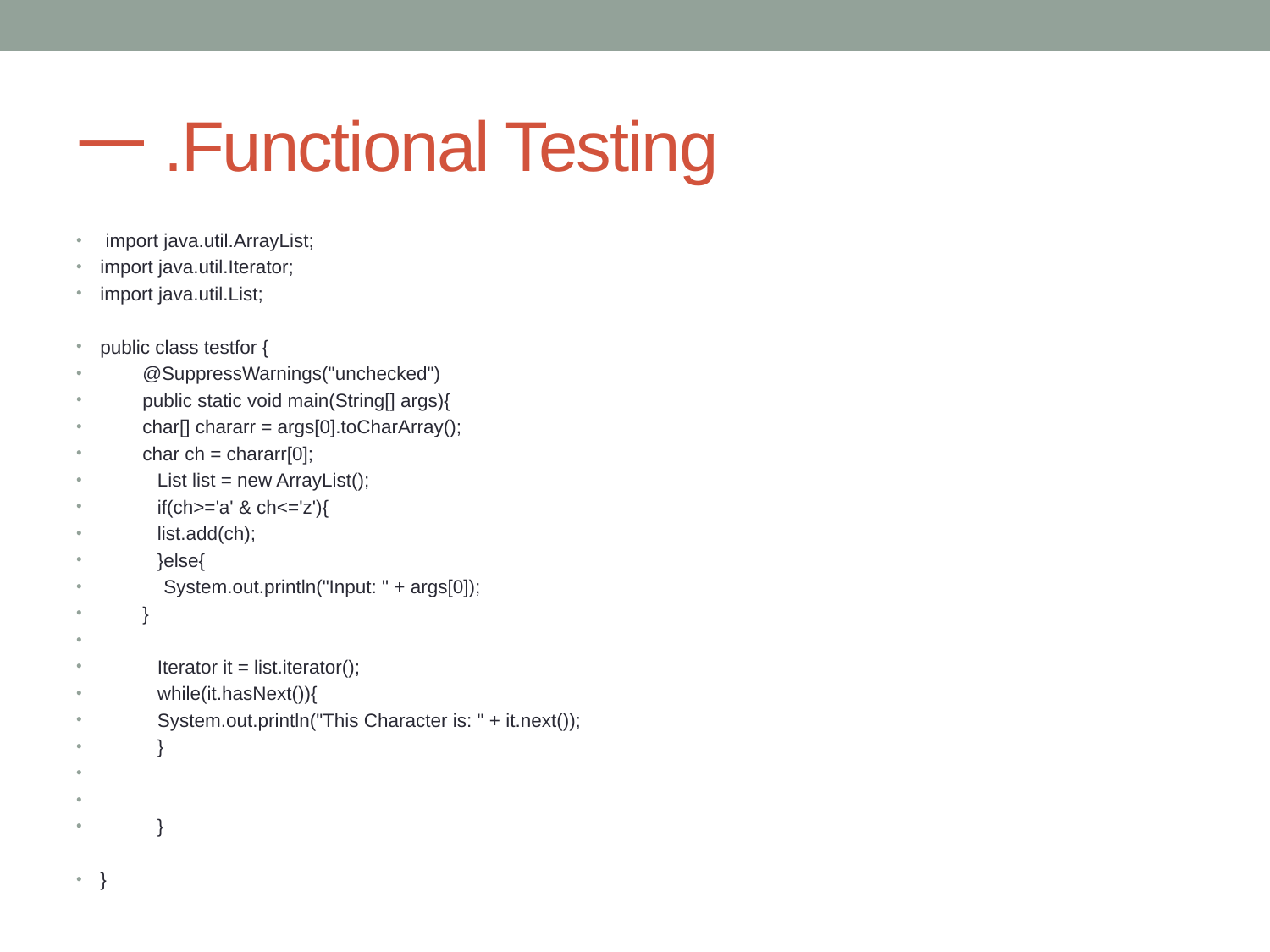

# 一.Functional Testing
 import java.util.ArrayList;
import java.util.Iterator;
import java.util.List;

public class testfor {
        @SuppressWarnings("unchecked")
        public static void main(String[] args){
        char[] chararr = args[0].toCharArray();
        char ch = chararr[0];
		List list = new ArrayList();
		if(ch>='a' & ch<='z'){
			list.add(ch);
		}else{
            System.out.println("Input: " + args[0]);
        }

		Iterator it = list.iterator();
		while(it.hasNext()){
			System.out.println("This Character is: " + it.next());
		}

	}

}